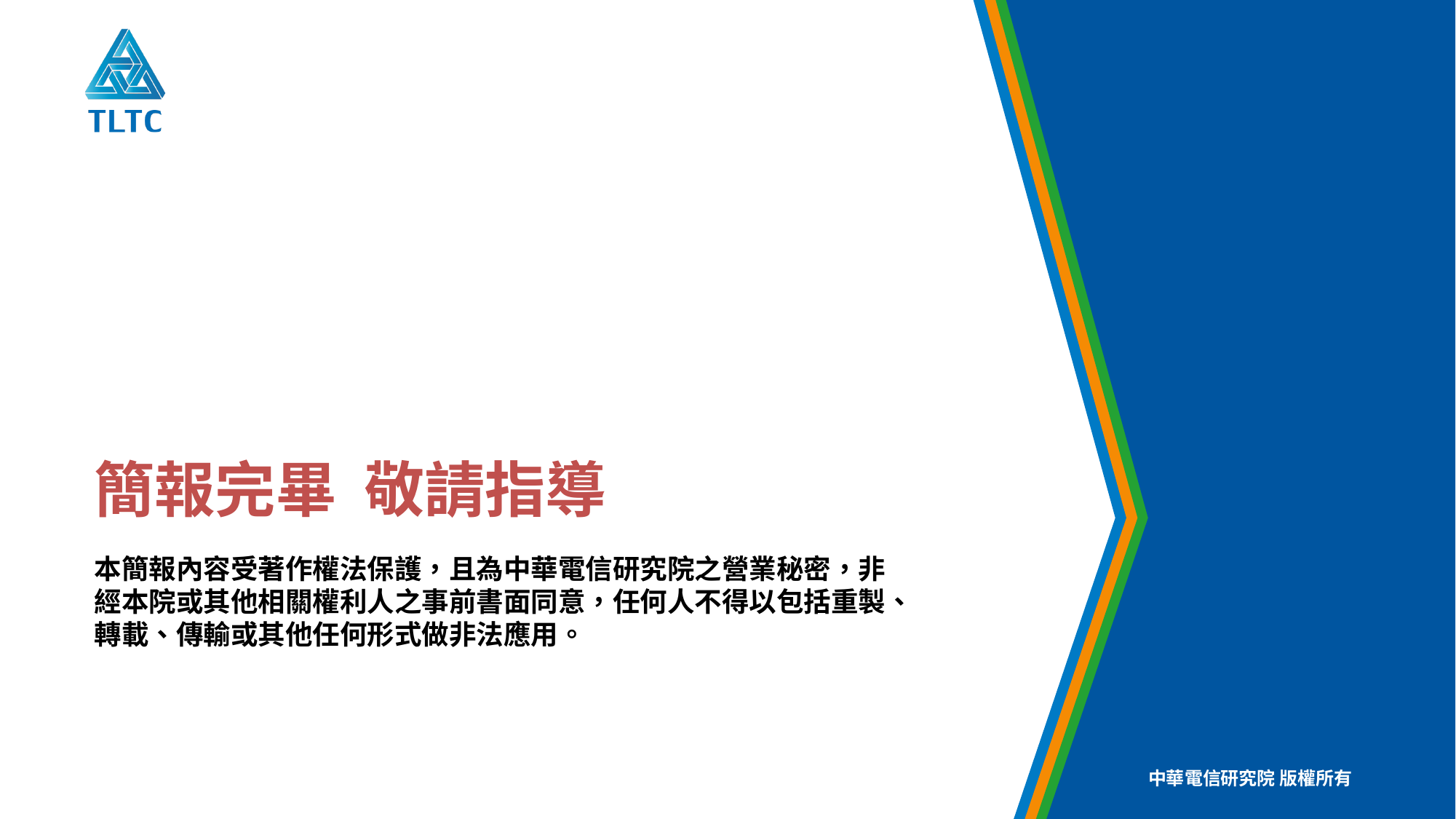

# 簡報完畢  敬請指導
本簡報內容受著作權法保護，且為中華電信研究院之營業秘密，非經本院或其他相關權利人之事前書面同意，任何人不得以包括重製、轉載、傳輸或其他任何形式做非法應用。